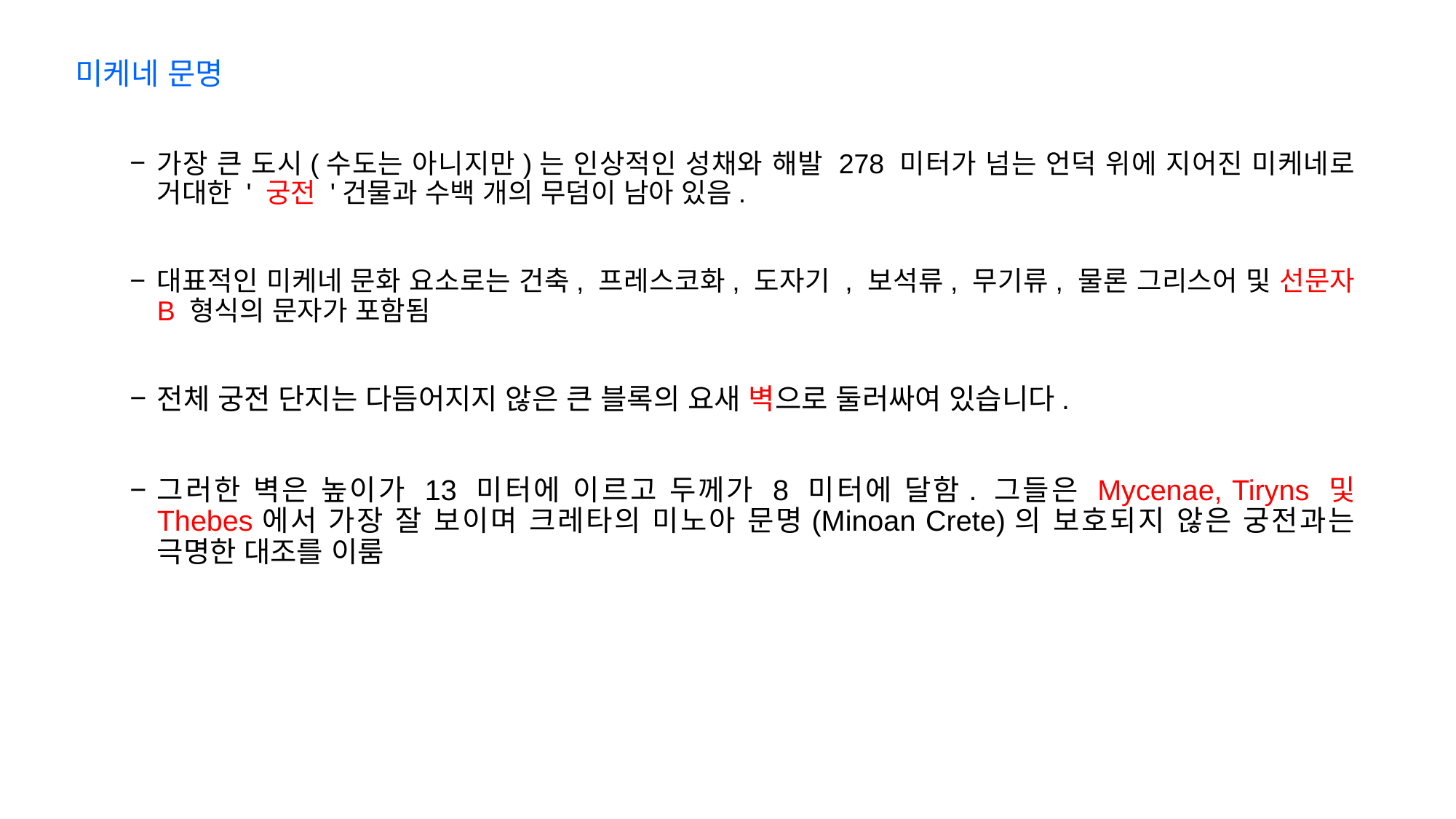

미케네 문명

가장 큰 도시(수도는 아니지만)는 인상적인 성채와 해발 278 미터가 넘는 언덕 위에 지어진 미케네로 거대한 ' 궁전 '건물과 수백 개의 무덤이 남아 있음.

대표적인 미케네 문화 요소로는 건축, 프레스코화, 도자기 , 보석류, 무기류, 물론 그리스어 및 선문자 B 형식의 문자가 포함됨

전체 궁전 단지는 다듬어지지 않은 큰 블록의 요새 벽으로 둘러싸여 있습니다.

그러한 벽은 높이가 13 미터에 이르고 두께가 8 미터에 달함. 그들은 Mycenae, Tiryns 및 Thebes에서 가장 잘 보이며 크레타의 미노아 문명(Minoan Crete)의 보호되지 않은 궁전과는 극명한 대조를 이룸